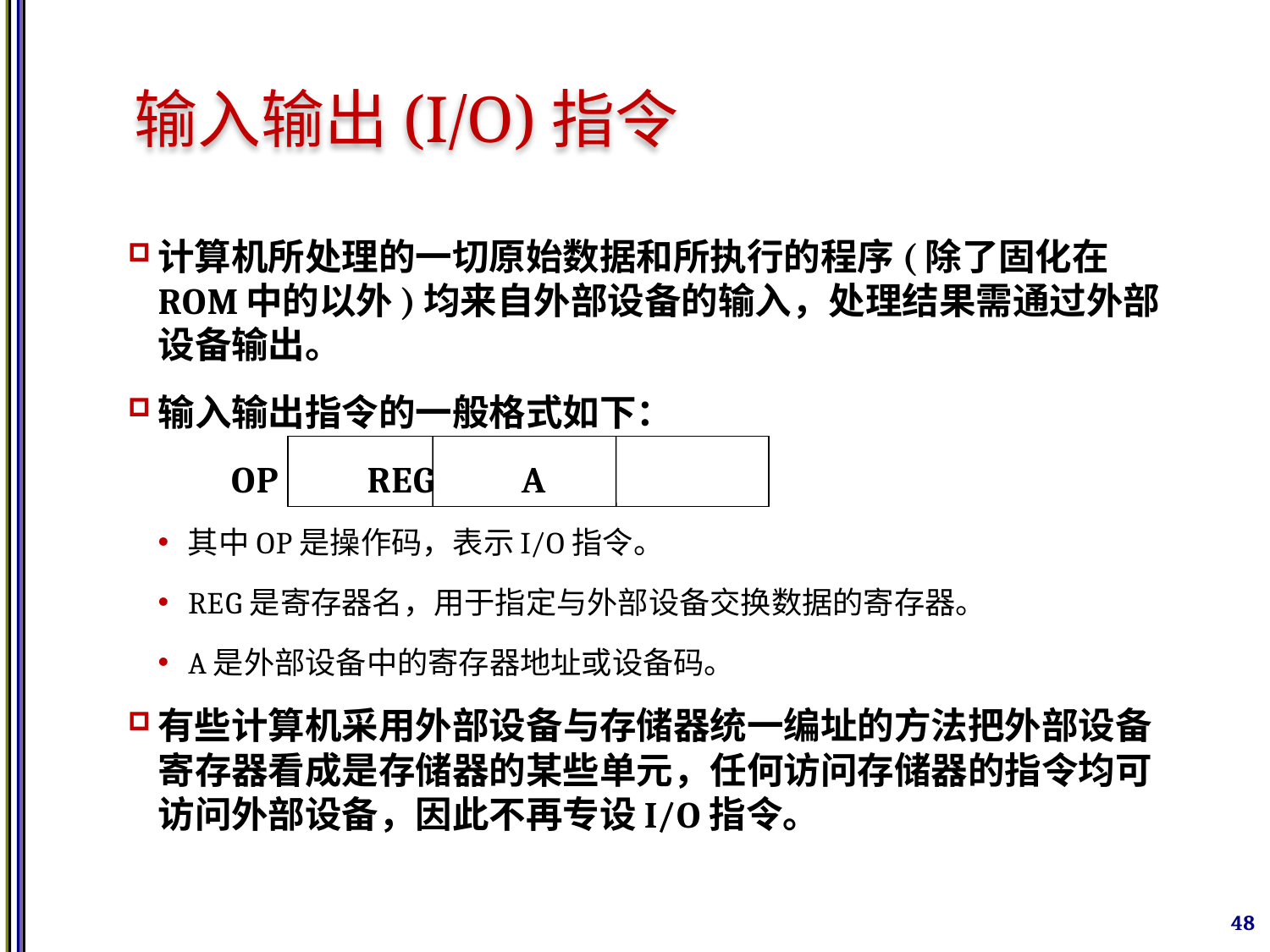

# 输入输出(I/O)指令
计算机所处理的一切原始数据和所执行的程序(除了固化在ROM中的以外)均来自外部设备的输入，处理结果需通过外部设备输出。
输入输出指令的一般格式如下：
		         OP           REG	    A
其中OP是操作码，表示I/O指令。
REG是寄存器名，用于指定与外部设备交换数据的寄存器。
A是外部设备中的寄存器地址或设备码。
有些计算机采用外部设备与存储器统一编址的方法把外部设备寄存器看成是存储器的某些单元，任何访问存储器的指令均可访问外部设备，因此不再专设I/O指令。

48